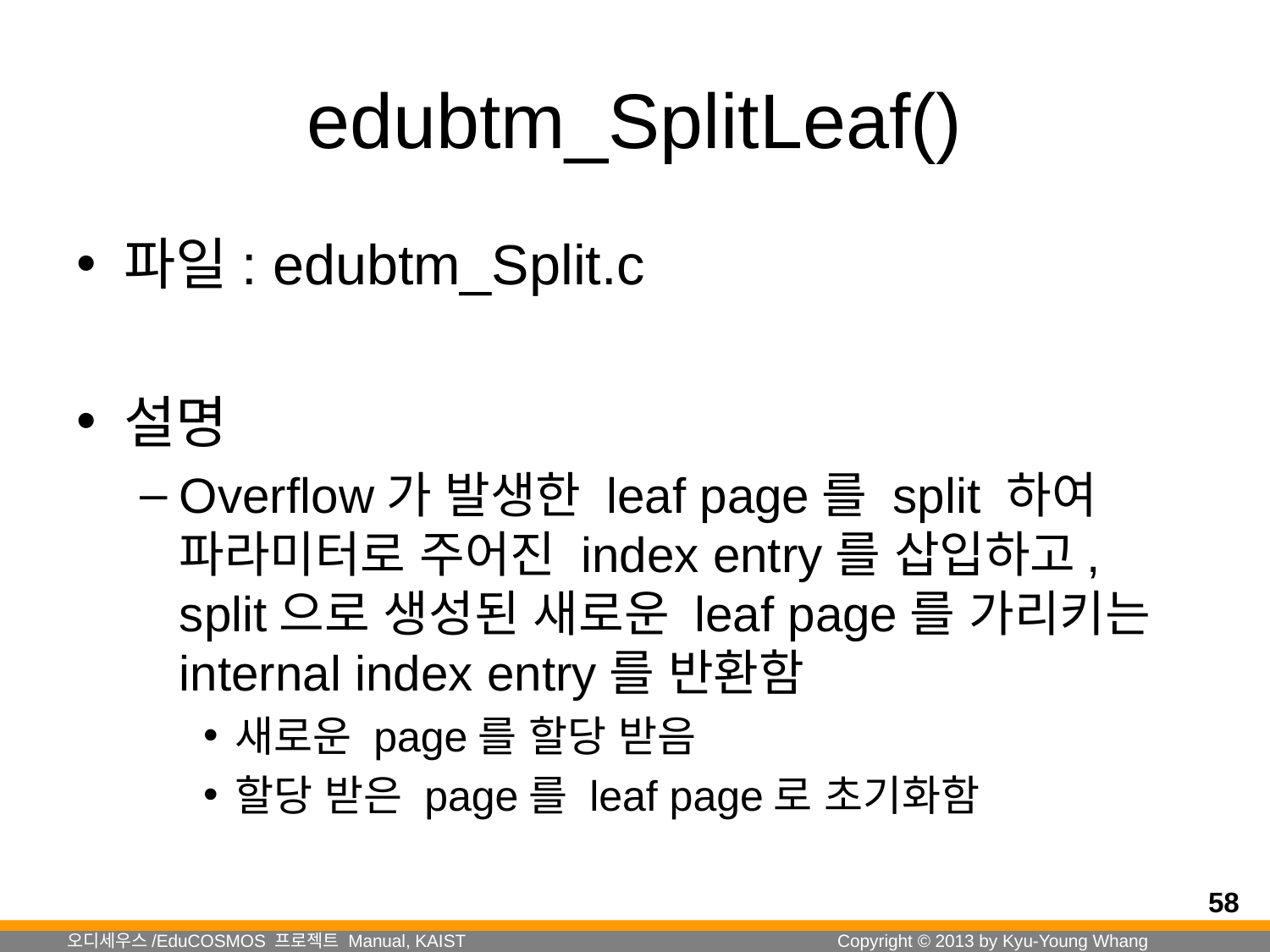

# edubtm_SplitLeaf()
파일: edubtm_Split.c

설명
Overflow가 발생한 leaf page를 split 하여 파라미터로 주어진 index entry를 삽입하고, split으로 생성된 새로운 leaf page를 가리키는 internal index entry를 반환함
새로운 page를 할당 받음
할당 받은 page를 leaf page로 초기화함